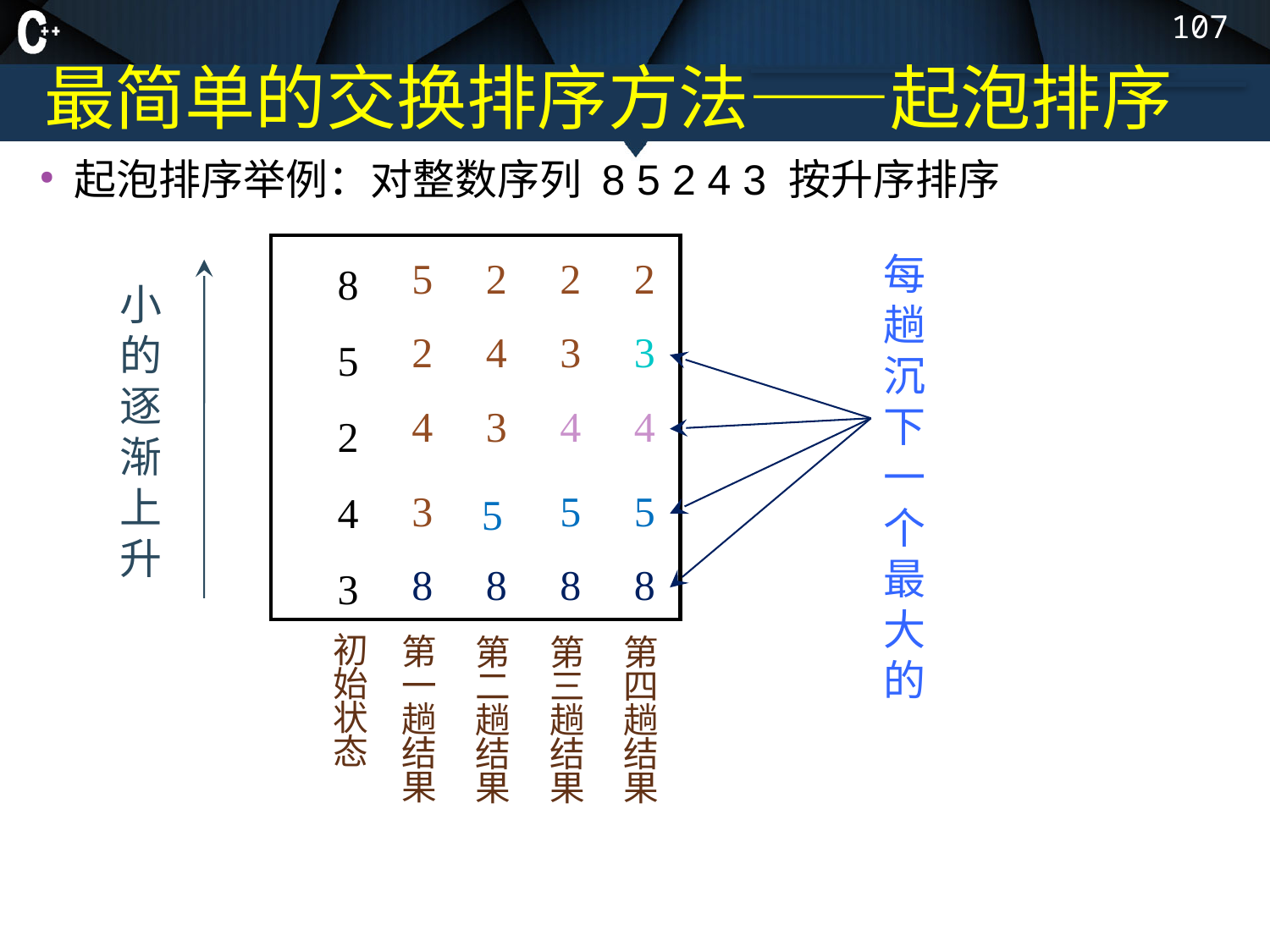

107
# 最简单的交换排序方法——起泡排序
起泡排序举例：对整数序列 8 5 2 4 3 按升序排序
8
5
2
4
3

每趟沉下一个最大的
5
2
2
2

小的逐渐上升
2
4
3
3

4
3
4
4

3
5
5
5
8
8
8
8
初始状态
第一趟结果
第二趟结果
第三趟结果
第四趟结果